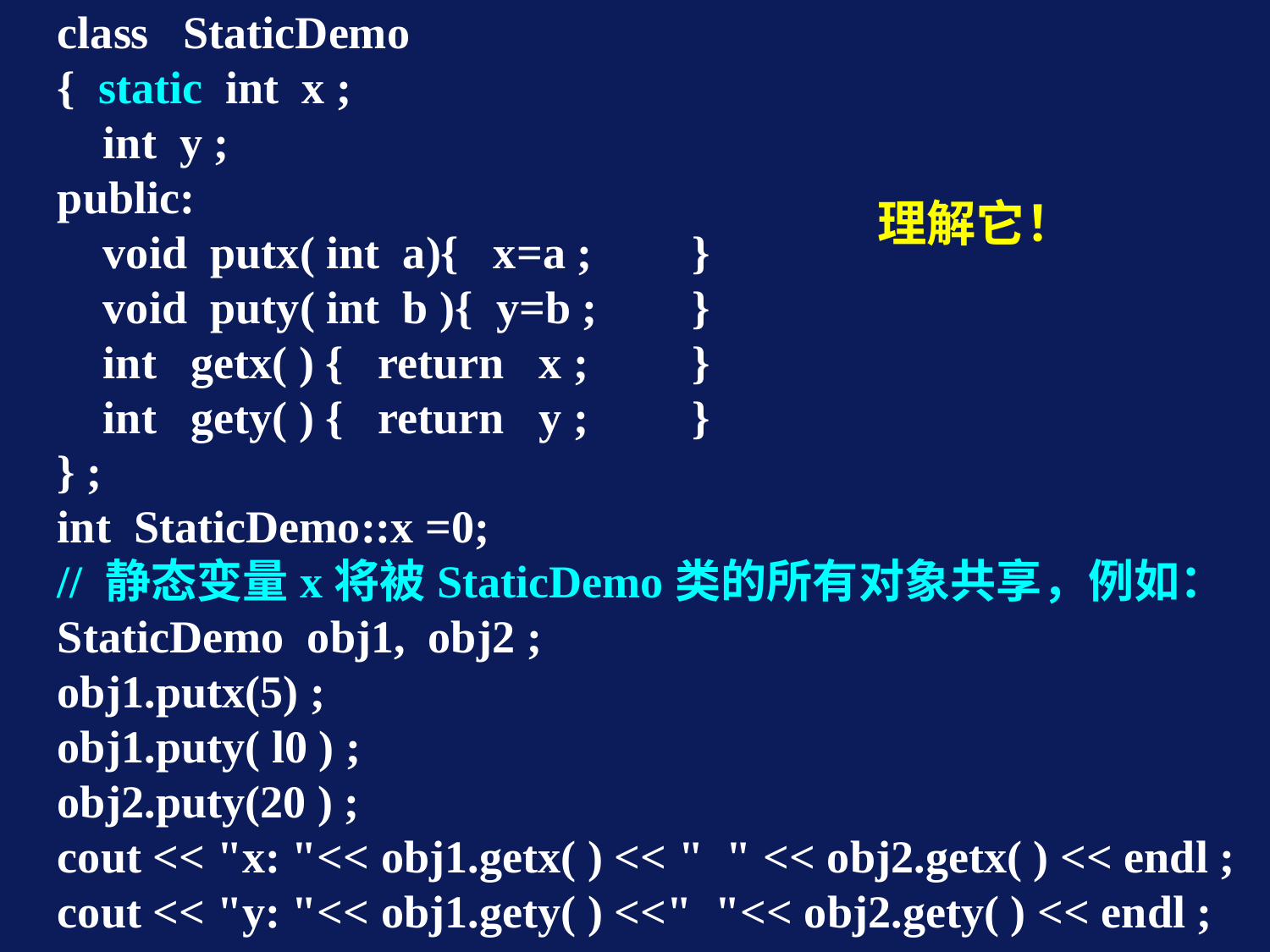

class   StaticDemo
{  static  int  x ;
    int  y ;
public:
    void  putx( int  a){   x=a ;	}
    void  puty( int  b ){  y=b ;	}
    int   getx( ) {   return   x ; 	}
    int   gety( ) {   return   y ; 	}
} ;
int  StaticDemo::x =0;
// 静态变量x将被StaticDemo类的所有对象共享，例如：
StaticDemo  obj1,  obj2 ;
obj1.putx(5) ;
obj1.puty( l0 ) ;
obj2.puty(20 ) ;
cout << "x: "<< obj1.getx( ) << "  " << obj2.getx( ) << endl ;
cout << "y: "<< obj1.gety( ) <<"  "<< obj2.gety( ) << endl ;
理解它！